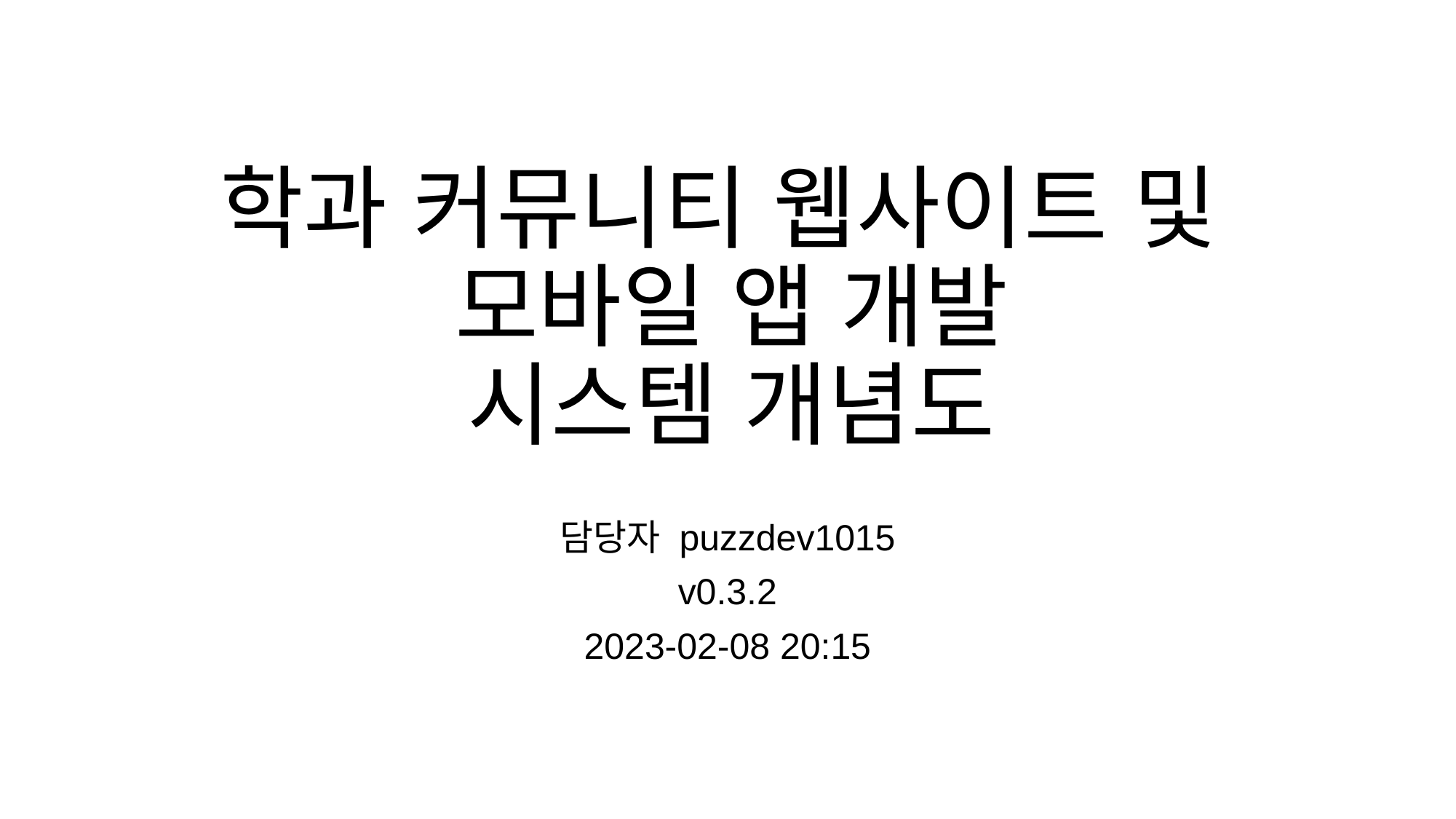

# 학과 커뮤니티 웹사이트 및 모바일 앱 개발 시스템 개념도
담당자 puzzdev1015
v0.3.2
2023-02-08 20:15